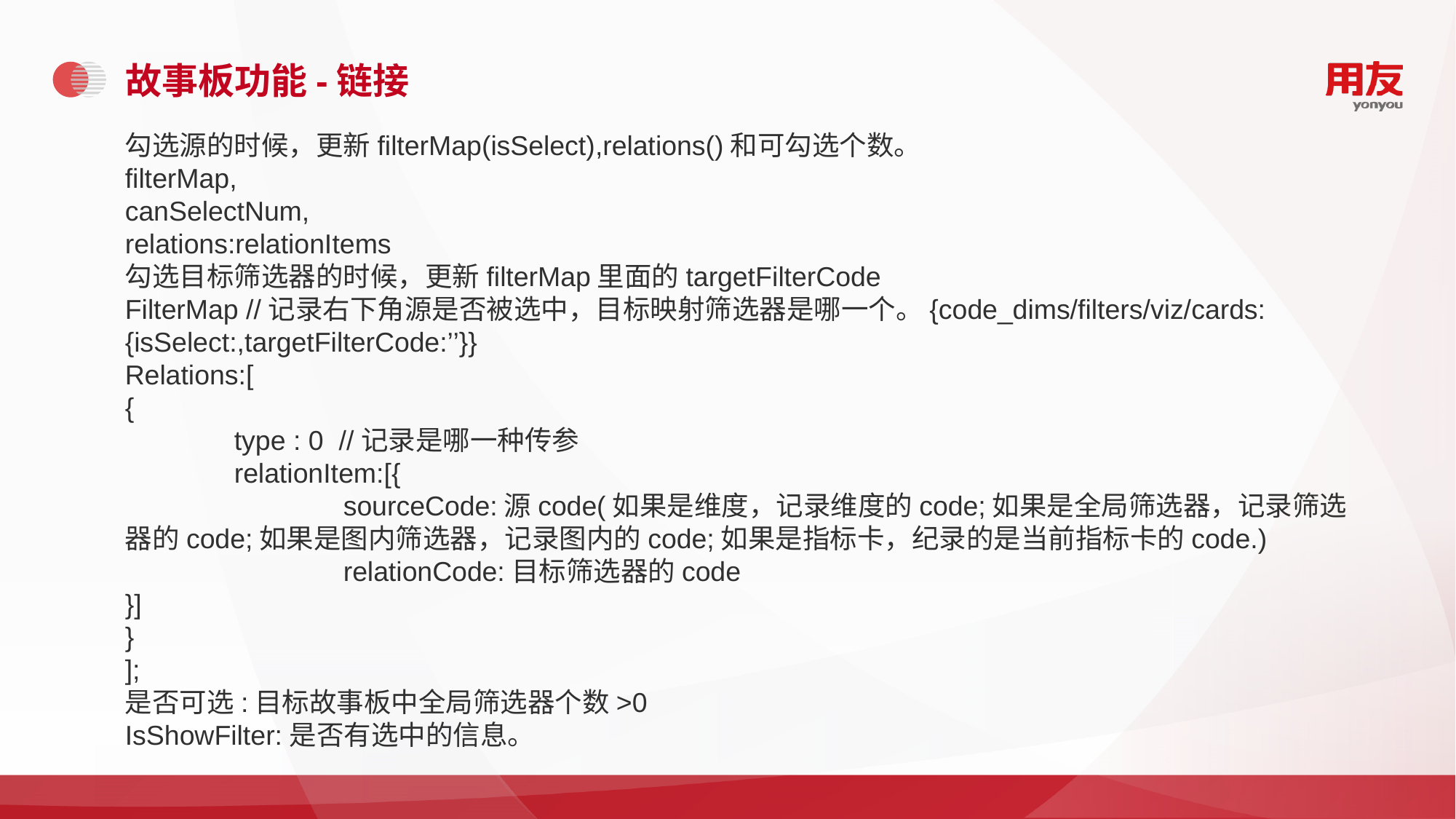

# 故事板功能-链接
勾选源的时候，更新filterMap(isSelect),relations()和可勾选个数。
filterMap,
canSelectNum,
relations:relationItems
勾选目标筛选器的时候，更新filterMap里面的targetFilterCode
FilterMap //记录右下角源是否被选中，目标映射筛选器是哪一个。{code_dims/filters/viz/cards:{isSelect:,targetFilterCode:’’}}
Relations:[
{
	type : 0  //记录是哪一种传参
	relationItem:[{
		sourceCode:源code(如果是维度，记录维度的code;如果是全局筛选器，记录筛选器的code;如果是图内筛选器，记录图内的code;如果是指标卡，纪录的是当前指标卡的code.)
		relationCode:目标筛选器的code
}]
}
];
是否可选:目标故事板中全局筛选器个数>0
IsShowFilter:是否有选中的信息。